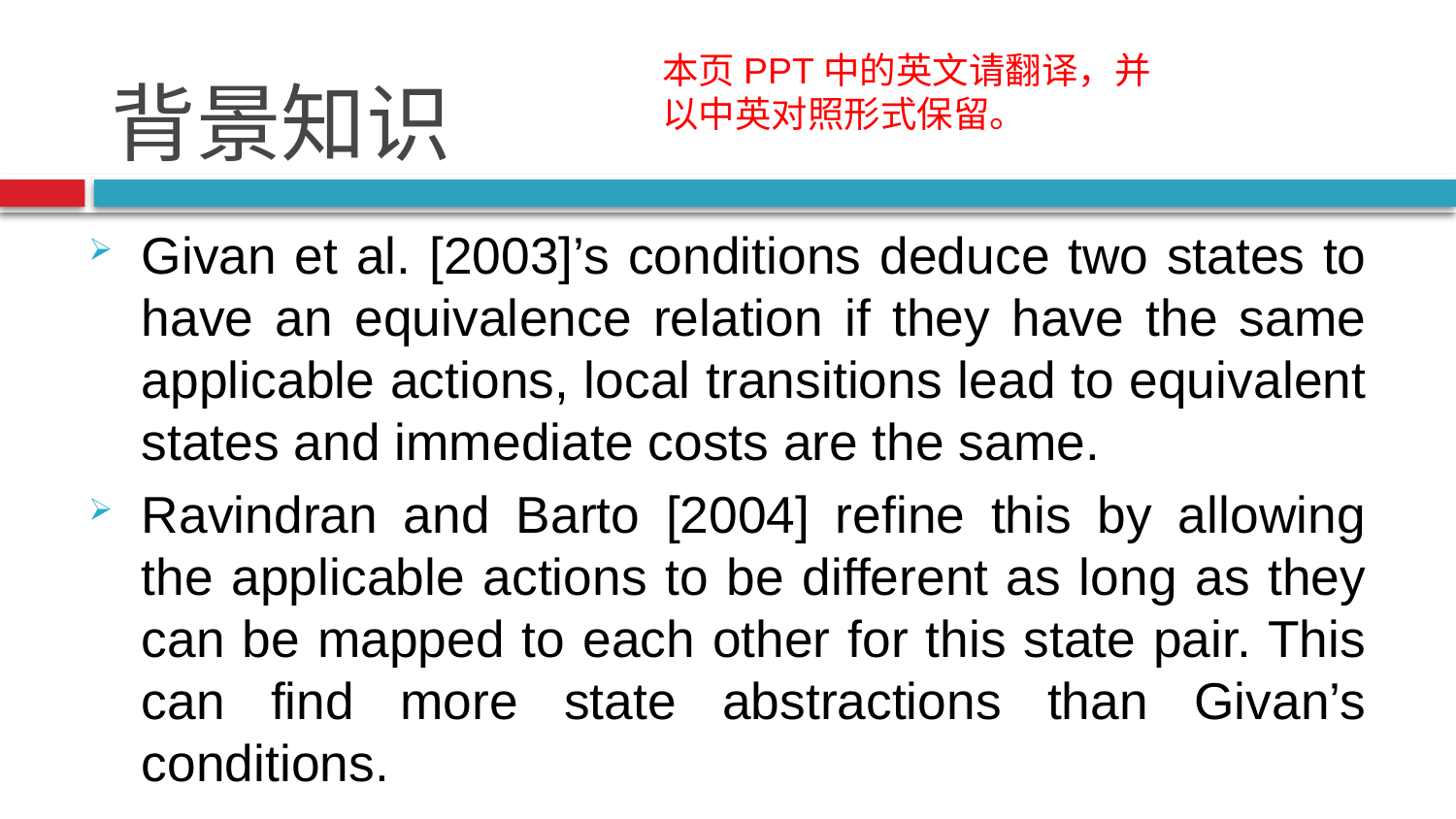

# 背景知识
本页PPT中的英文请翻译，并以中英对照形式保留。
Givan et al. [2003]’s conditions deduce two states to have an equivalence relation if they have the same applicable actions, local transitions lead to equivalent states and immediate costs are the same.
Ravindran and Barto [2004] refine this by allowing the applicable actions to be different as long as they can be mapped to each other for this state pair. This can find more state abstractions than Givan’s conditions.